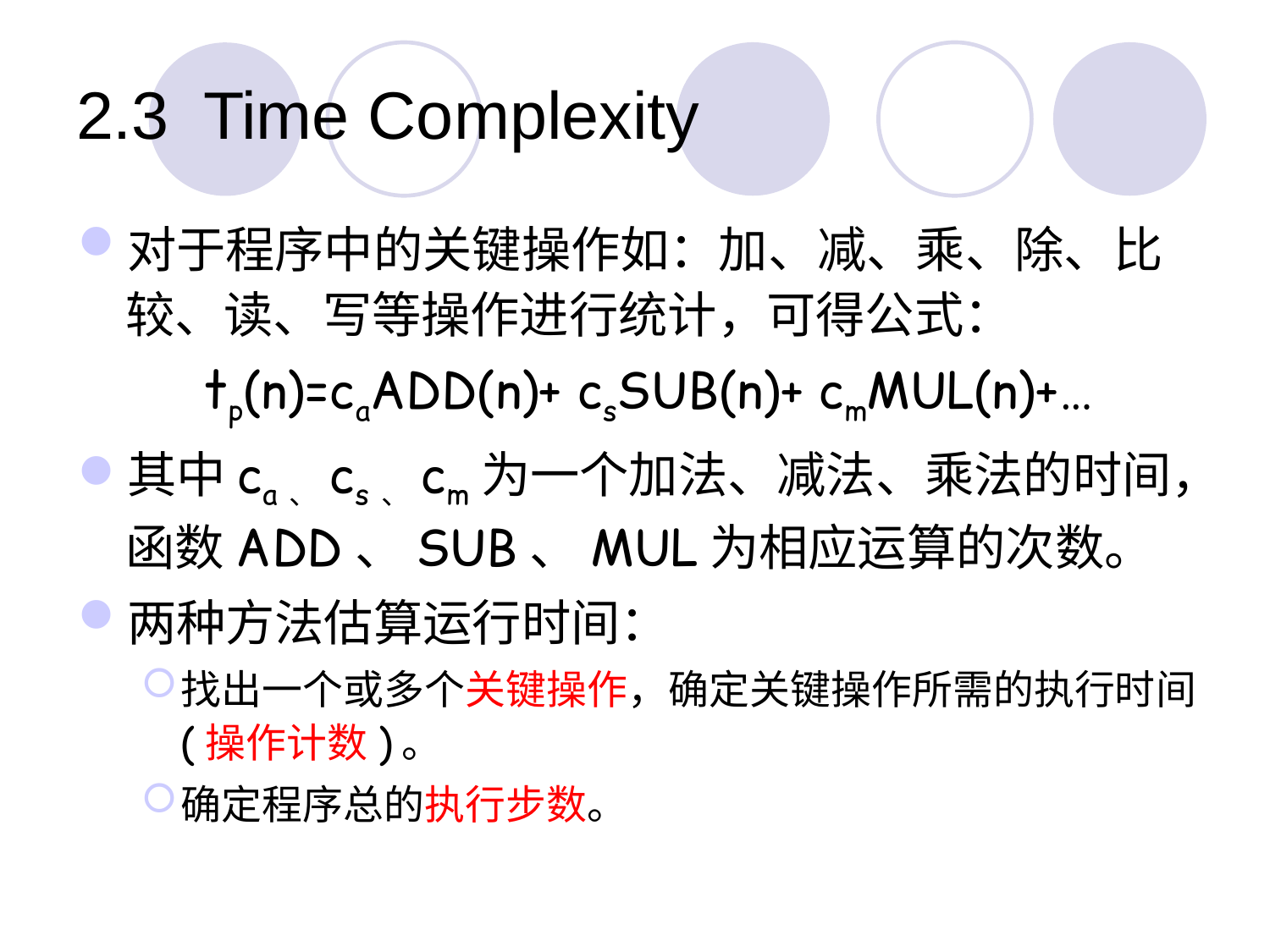

# 2.3	Time Complexity
对于程序中的关键操作如：加、减、乘、除、比较、读、写等操作进行统计，可得公式：
	tp(n)=caADD(n)+ csSUB(n)+ cmMUL(n)+…
其中ca、cs、cm为一个加法、减法、乘法的时间，函数ADD、SUB、MUL为相应运算的次数。
两种方法估算运行时间：
找出一个或多个关键操作，确定关键操作所需的执行时间(操作计数)。
确定程序总的执行步数。

27